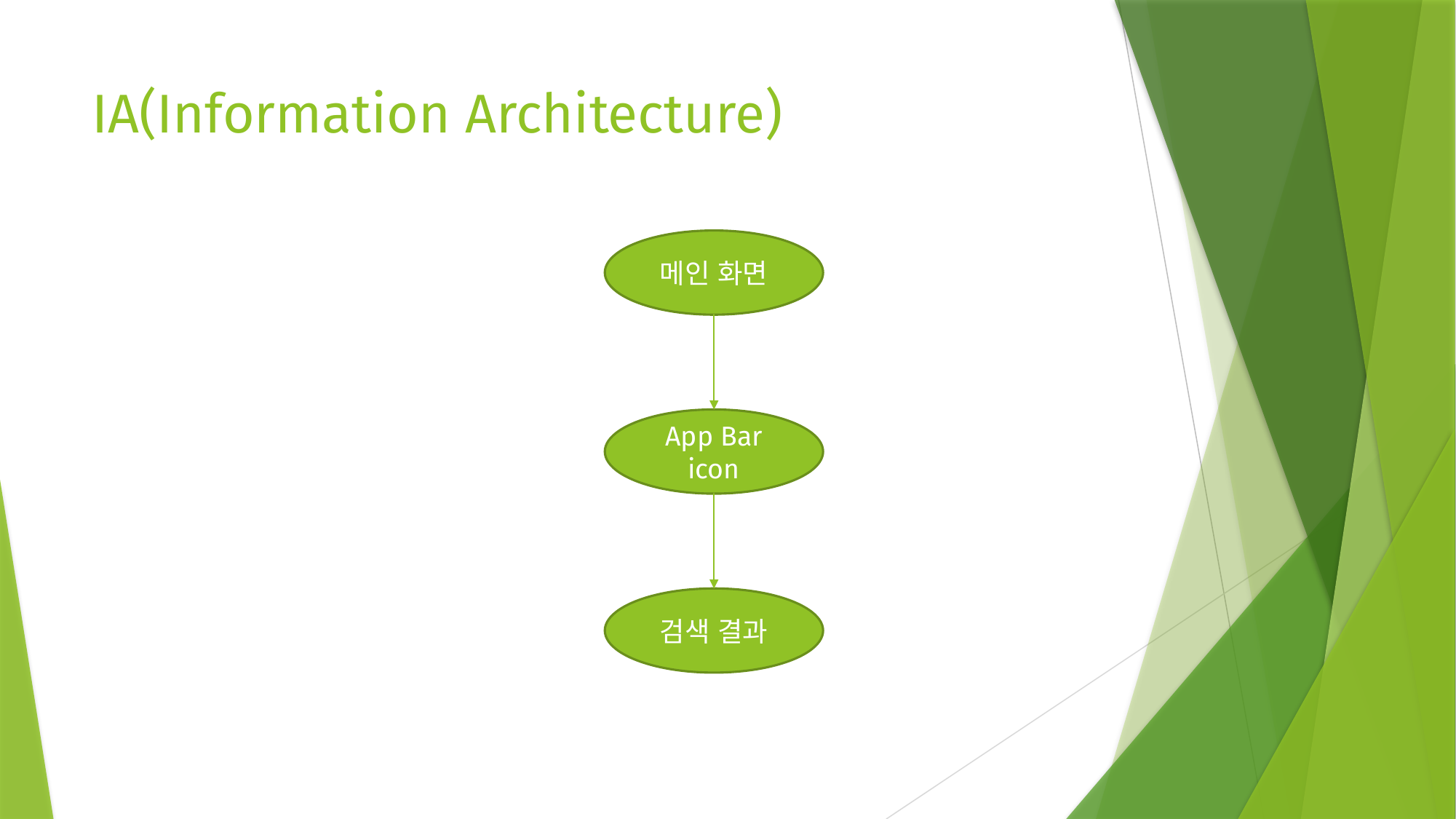

# IA(Information Architecture)
메인 화면
App Bar icon
검색 결과